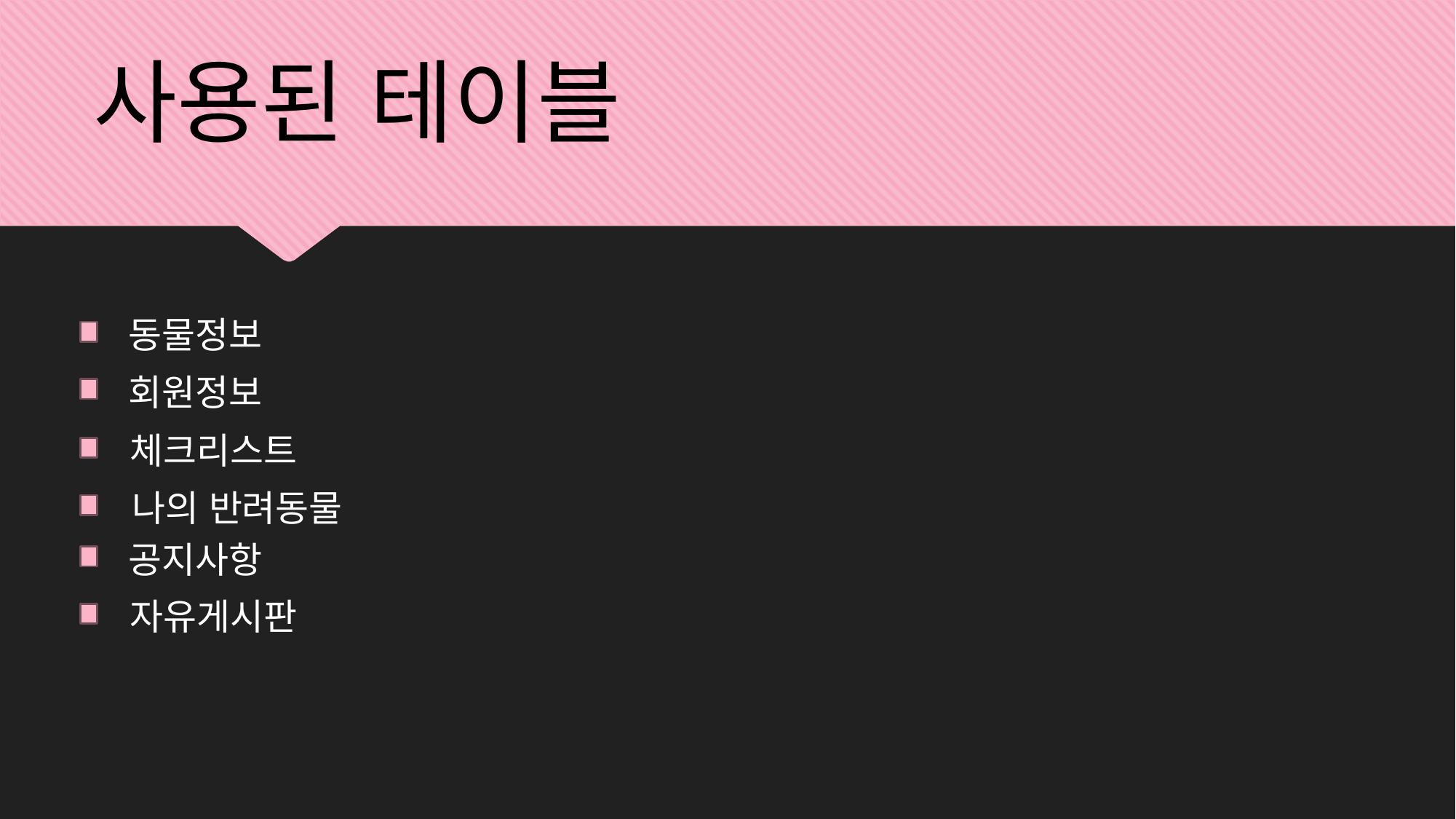

사용된 테이블
동물정보

회원정보

체크리스트

나의 반려동물

공지사항

자유게시판